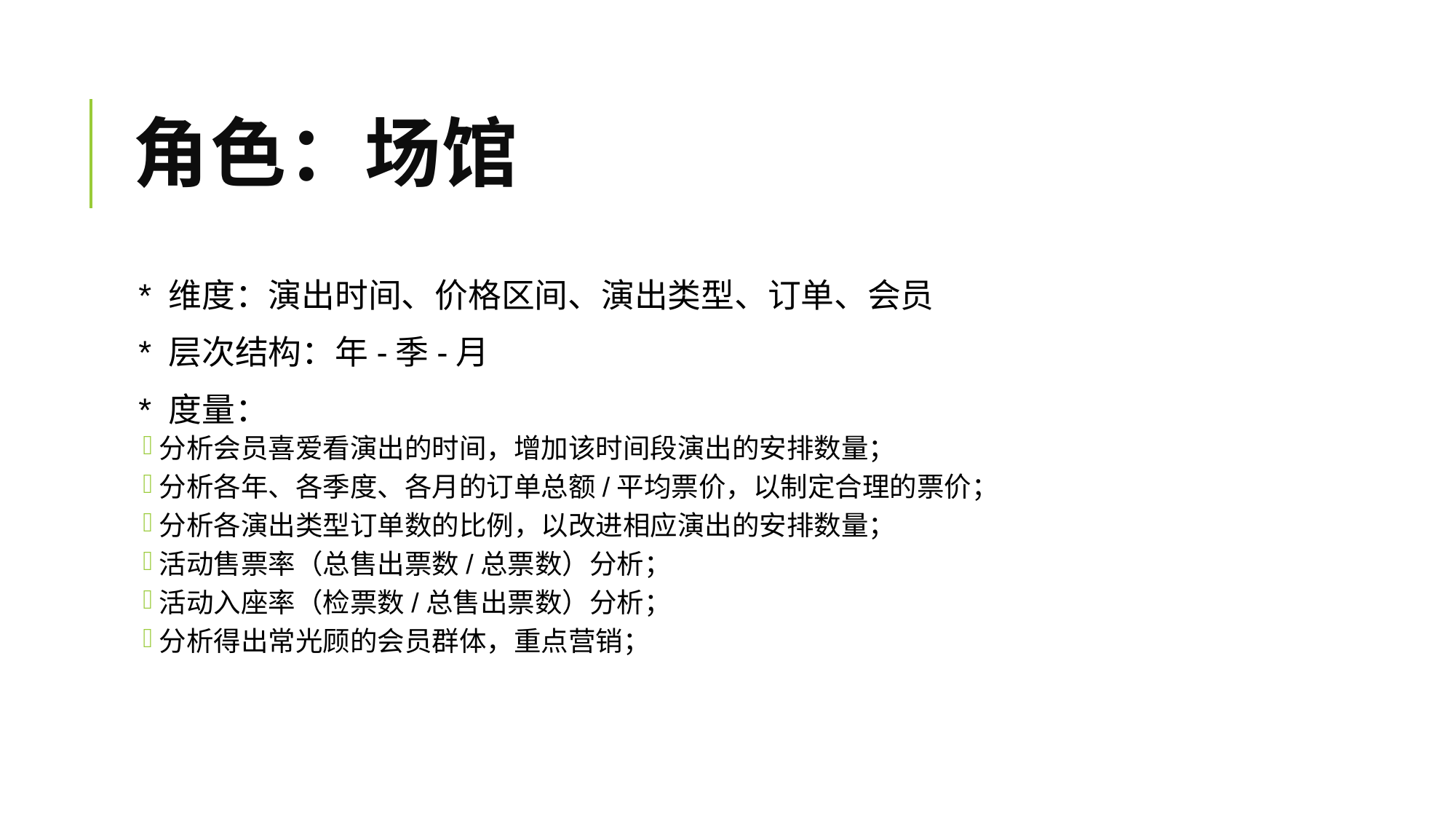

# 角色：场馆
* 维度：演出时间、价格区间、演出类型、订单、会员
* 层次结构：年-季-月
* 度量：
分析会员喜爱看演出的时间，增加该时间段演出的安排数量；
分析各年、各季度、各月的订单总额/平均票价，以制定合理的票价；
分析各演出类型订单数的比例，以改进相应演出的安排数量；
活动售票率（总售出票数/总票数）分析；
活动入座率（检票数/总售出票数）分析；
分析得出常光顾的会员群体，重点营销；